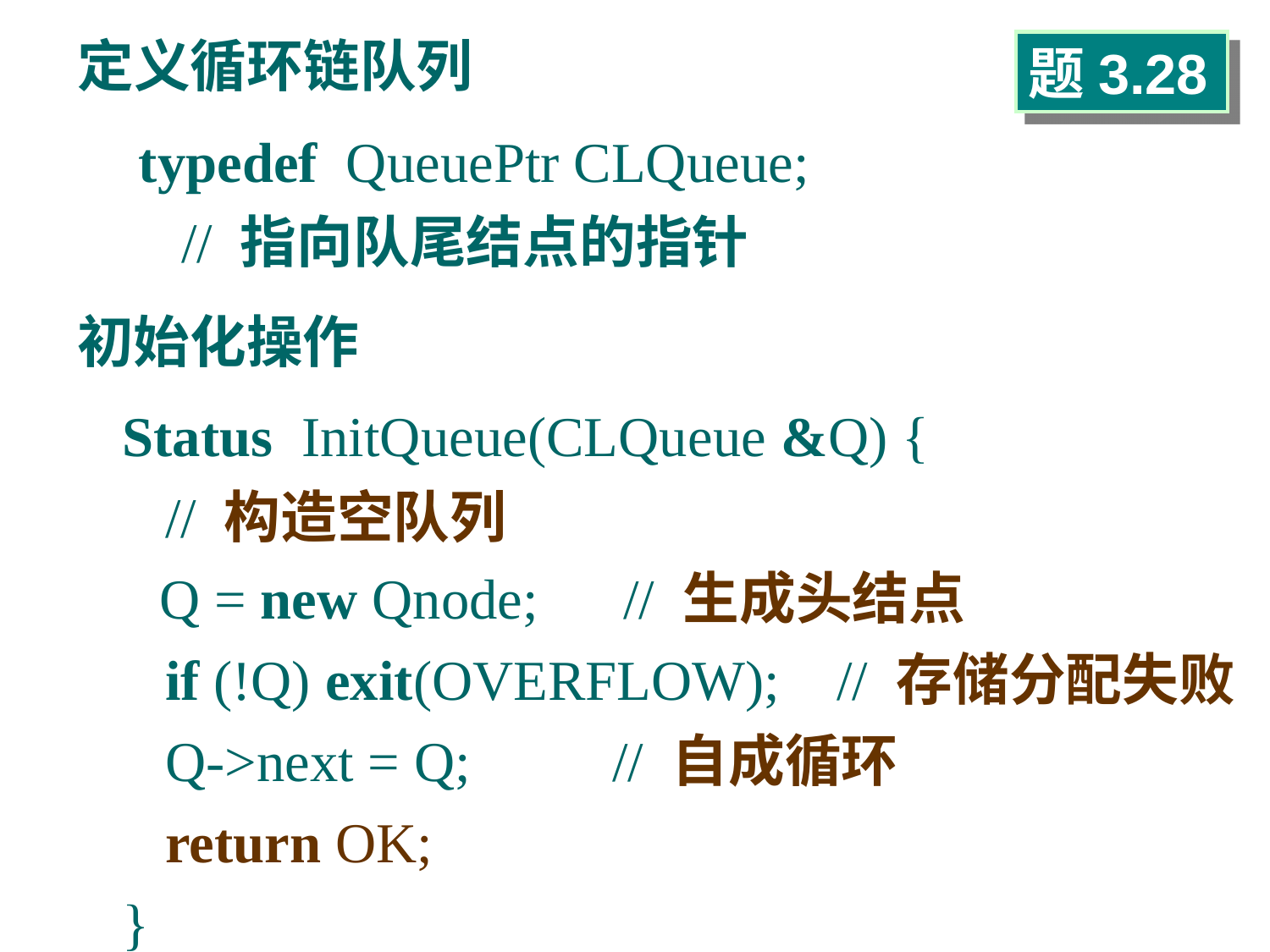

定义循环链队列
题3.28
typedef  QueuePtr CLQueue;
   // 指向队尾结点的指针
初始化操作
Status  InitQueue(CLQueue &Q) {
   // 构造空队列
   Q = new Qnode;      // 生成头结点
   if (!Q) exit(OVERFLOW);    // 存储分配失败
   Q->next = Q;          // 自成循环
   return OK;
}